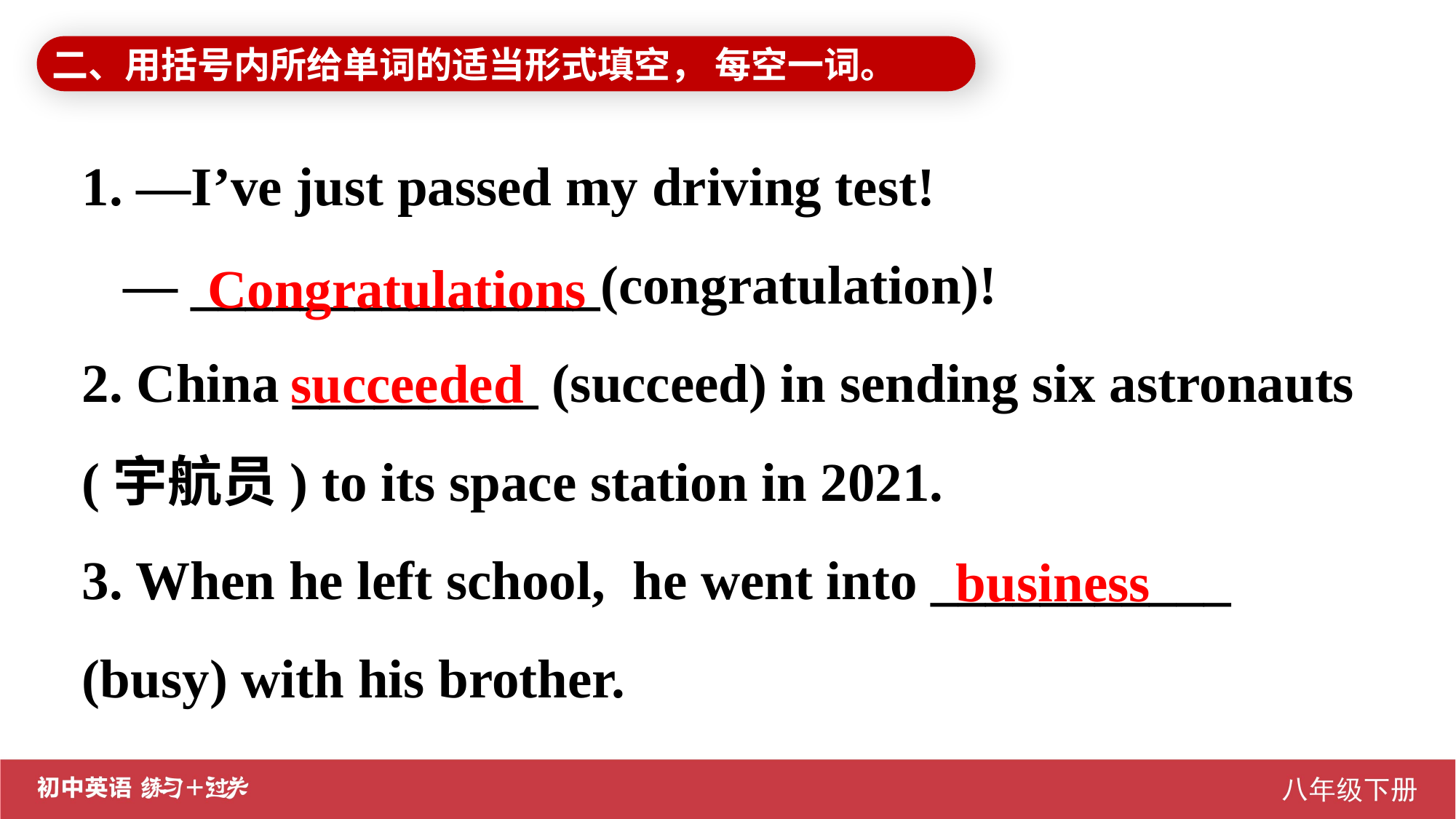

二、用括号内所给单词的适当形式填空， 每空一词。
1. —I’ve just passed my driving test!
   — _______________(congratulation)!
2. China _________ (succeed) in sending six astronauts (宇航员) to its space station in 2021.
3. When he left school,  he went into ___________ (busy) with his brother.
Congratulations
 succeeded
business